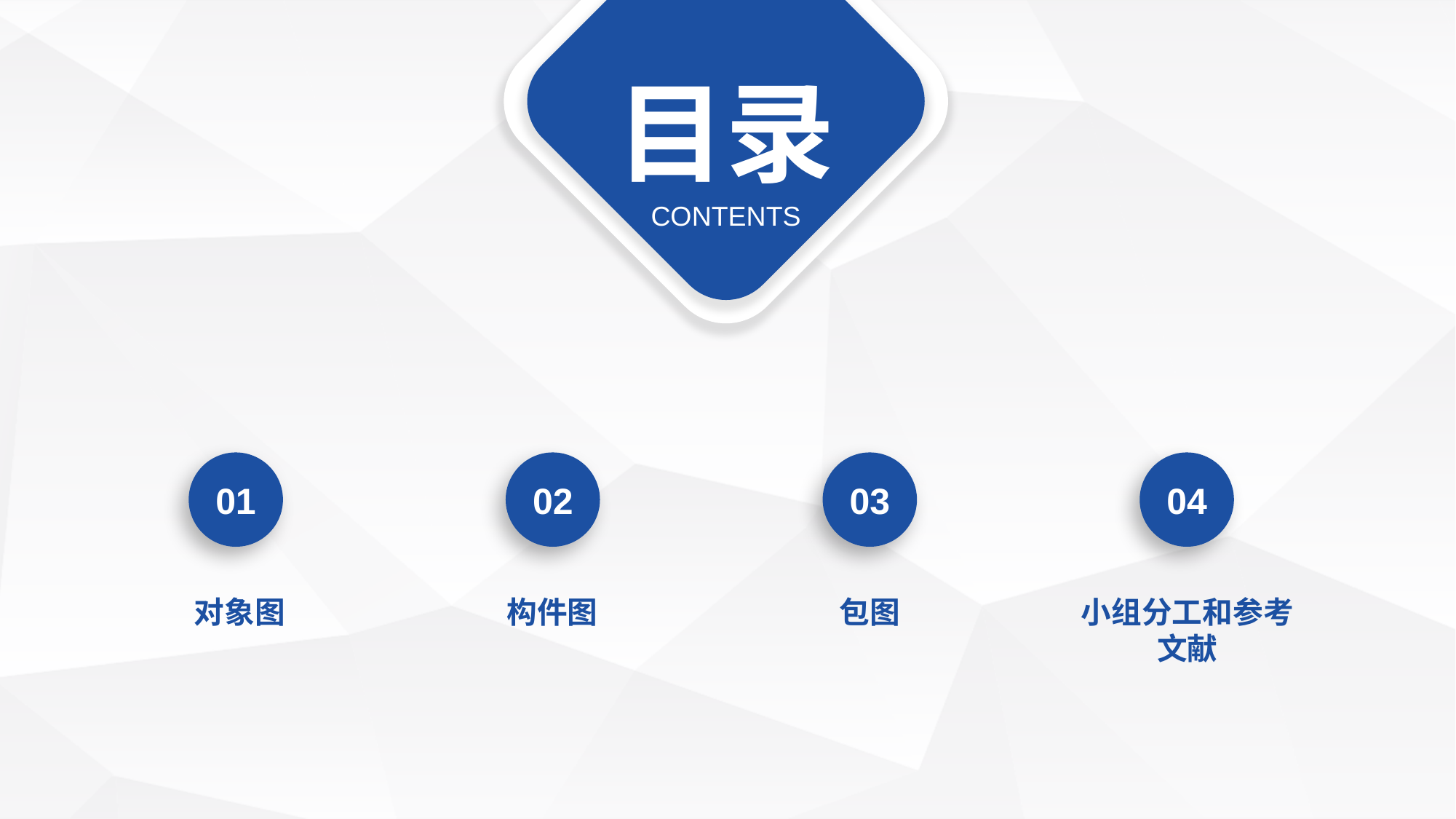

目录
CONTENTS

01
02
03
04
对象图
构件图
包图
小组分工和参考文献